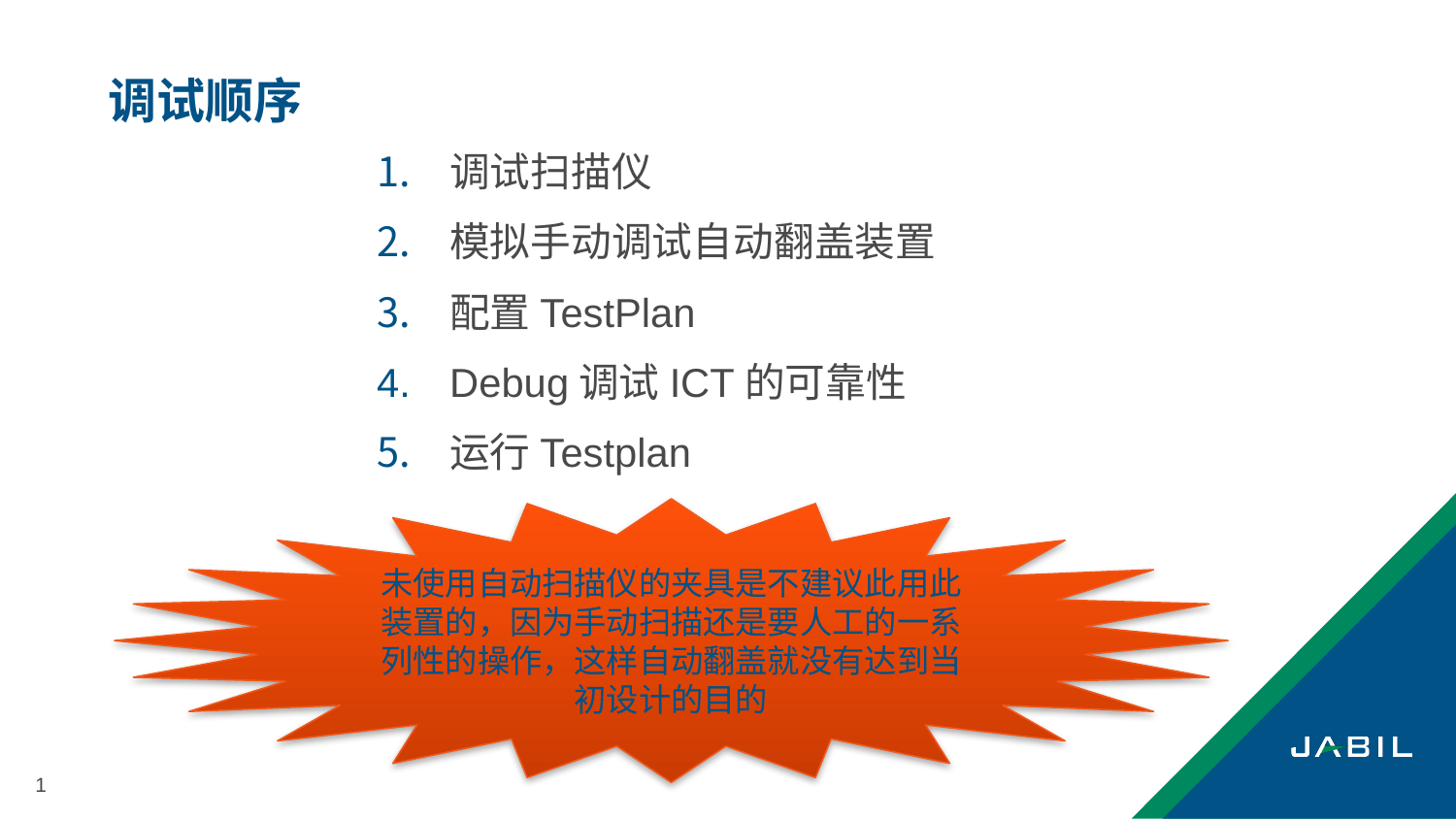

# 调试顺序
调试扫描仪
模拟手动调试自动翻盖装置
配置TestPlan
Debug调试ICT的可靠性
运行Testplan
未使用自动扫描仪的夹具是不建议此用此装置的，因为手动扫描还是要人工的一系列性的操作，这样自动翻盖就没有达到当初设计的目的